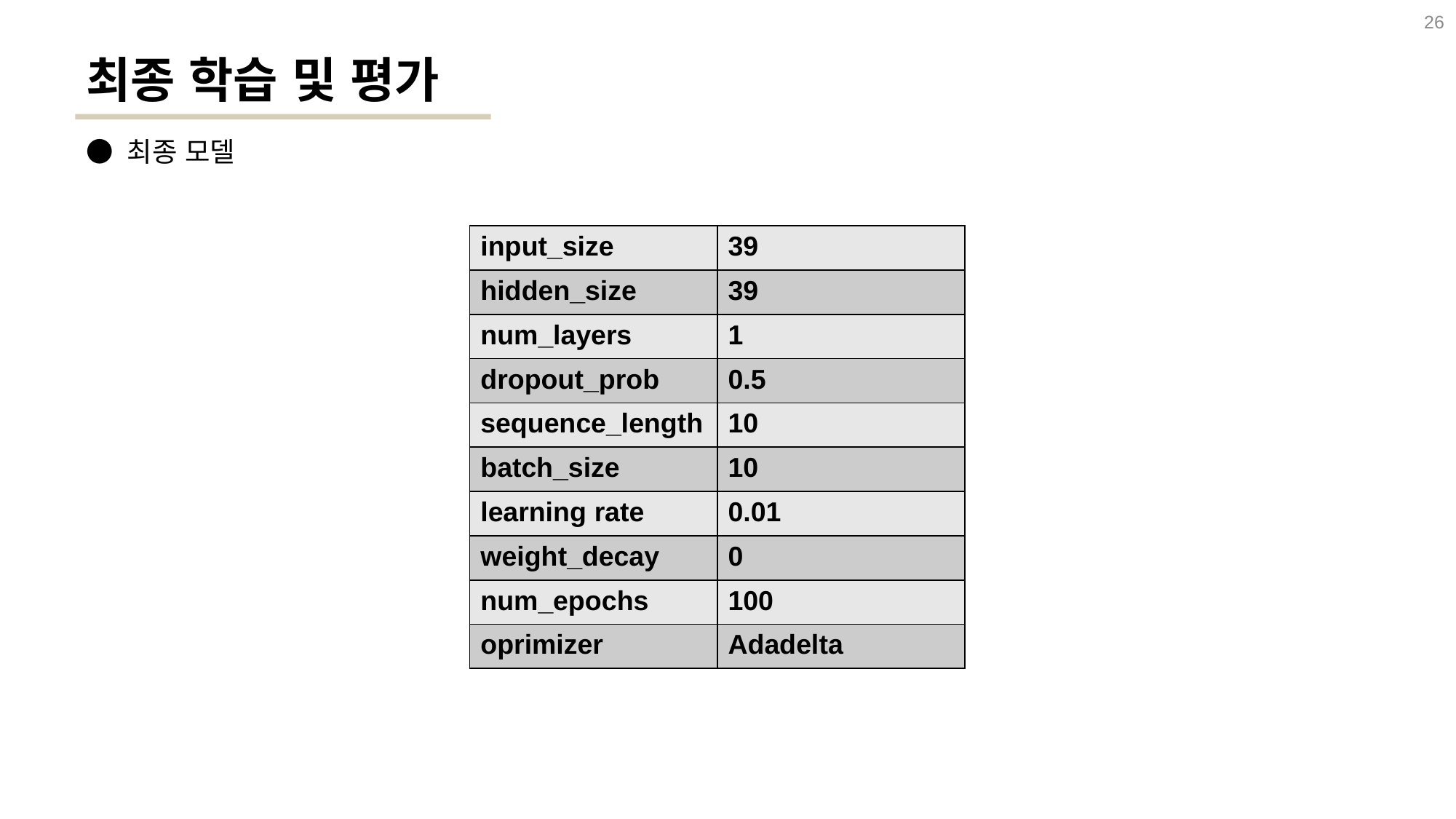

26
최종 학습 및 평가

● 최종 모델
| input\_size | 39 |
| --- | --- |
| hidden\_size | 39 |
| num\_layers | 1 |
| dropout\_prob | 0.5 |
| sequence\_length | 10 |
| batch\_size | 10 |
| learning rate | 0.01 |
| weight\_decay | 0 |
| num\_epochs | 100 |
| oprimizer | Adadelta |